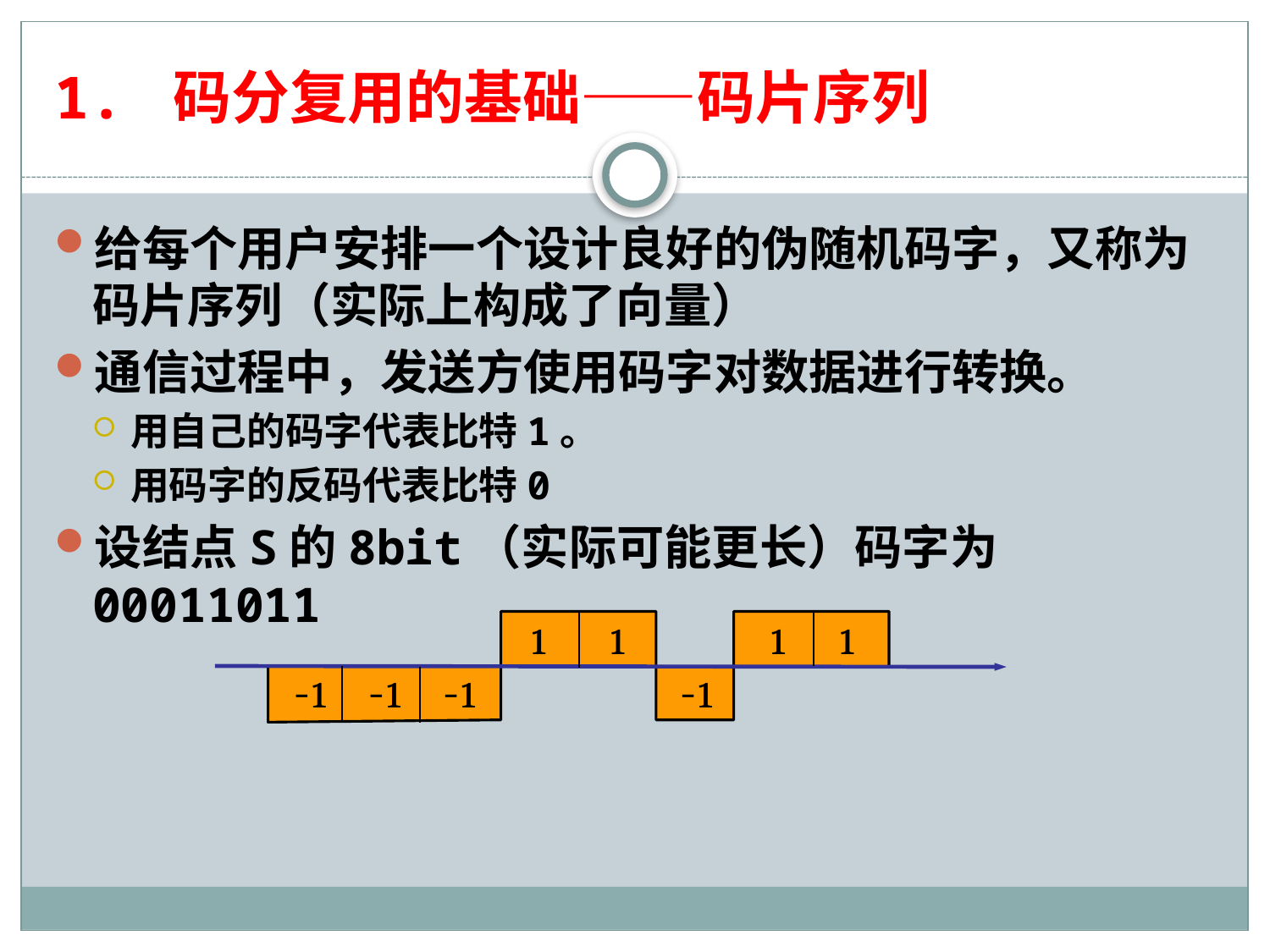

# 1. 码分复用的基础——码片序列
给每个用户安排一个设计良好的伪随机码字，又称为码片序列（实际上构成了向量）
通信过程中，发送方使用码字对数据进行转换。
用自己的码字代表比特1。
用码字的反码代表比特0
设结点S的8bit（实际可能更长）码字为00011011

  1      1              1     1

  -1    -1    -1                    -1